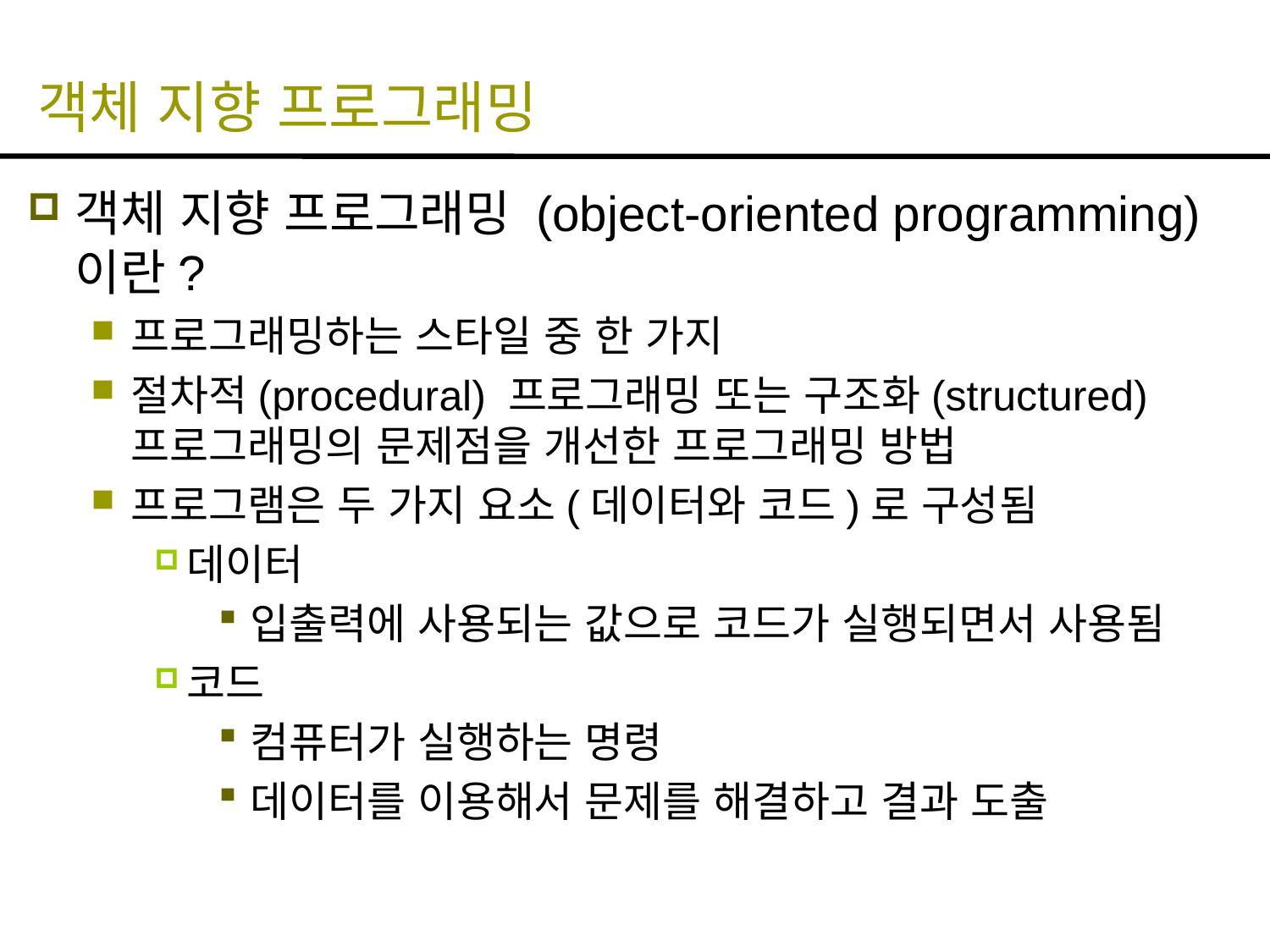

# 객체 지향 프로그래밍
객체 지향 프로그래밍 (object-oriented programming)이란?
프로그래밍하는 스타일 중 한 가지
절차적(procedural) 프로그래밍 또는 구조화(structured) 프로그래밍의 문제점을 개선한 프로그래밍 방법
프로그램은 두 가지 요소(데이터와 코드)로 구성됨
데이터
입출력에 사용되는 값으로 코드가 실행되면서 사용됨
코드
컴퓨터가 실행하는 명령
데이터를 이용해서 문제를 해결하고 결과 도출